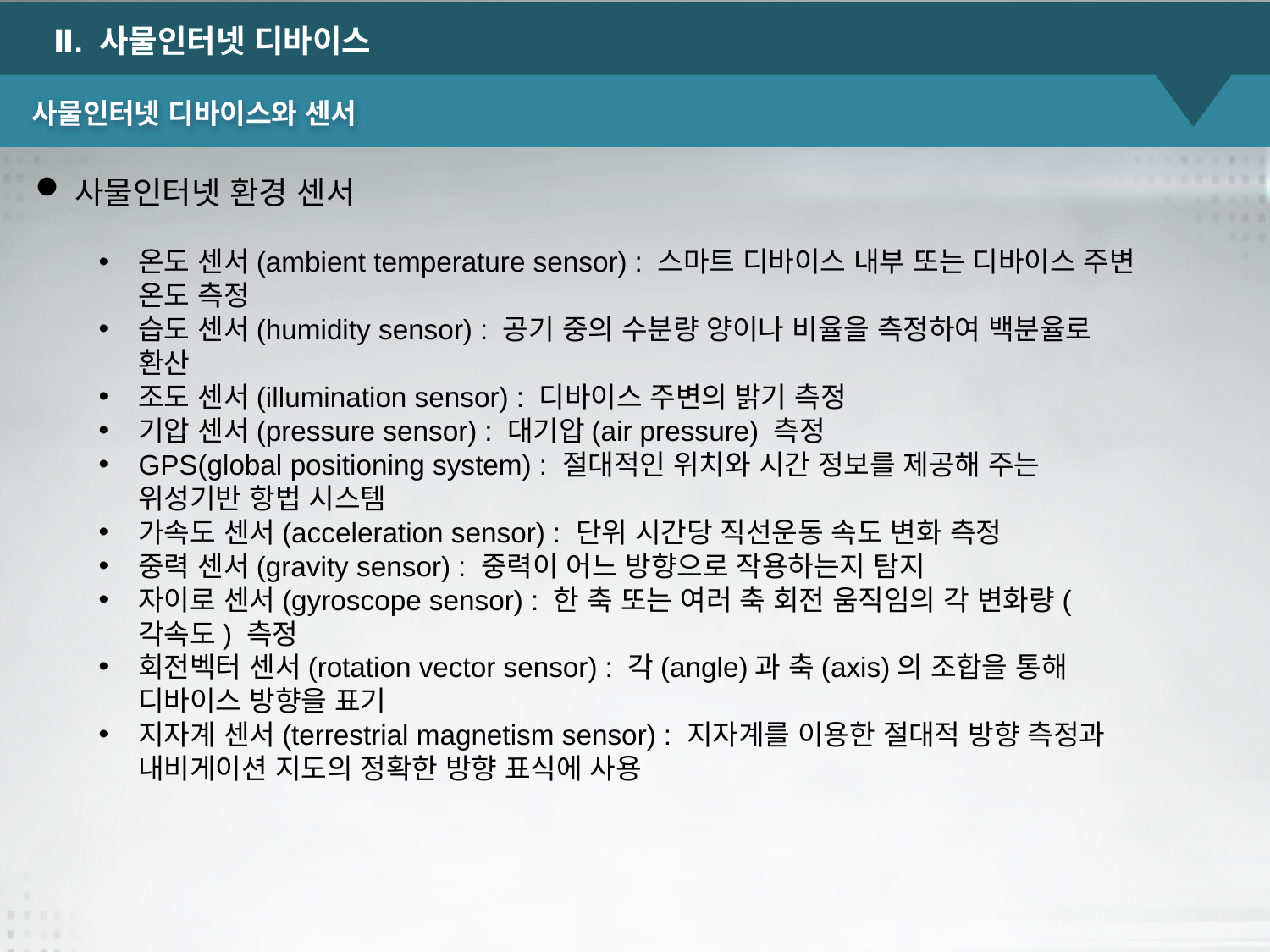

Ⅱ. 사물인터넷 디바이스
# 사물인터넷 디바이스와 센서
사물인터넷 환경 센서

온도 센서(ambient temperature sensor) : 스마트 디바이스 내부 또는 디바이스 주변 온도 측정
습도 센서(humidity sensor) : 공기 중의 수분량 양이나 비율을 측정하여 백분율로 환산
조도 센서(illumination sensor) : 디바이스 주변의 밝기 측정
기압 센서(pressure sensor) : 대기압(air pressure) 측정
GPS(global positioning system) : 절대적인 위치와 시간 정보를 제공해 주는 위성기반 항법 시스템
가속도 센서(acceleration sensor) : 단위 시간당 직선운동 속도 변화 측정
중력 센서(gravity sensor) : 중력이 어느 방향으로 작용하는지 탐지
자이로 센서(gyroscope sensor) : 한 축 또는 여러 축 회전 움직임의 각 변화량(각속도) 측정
회전벡터 센서(rotation vector sensor) : 각(angle)과 축(axis)의 조합을 통해 디바이스 방향을 표기
지자계 센서(terrestrial magnetism sensor) : 지자계를 이용한 절대적 방향 측정과 내비게이션 지도의 정확한 방향 표식에 사용